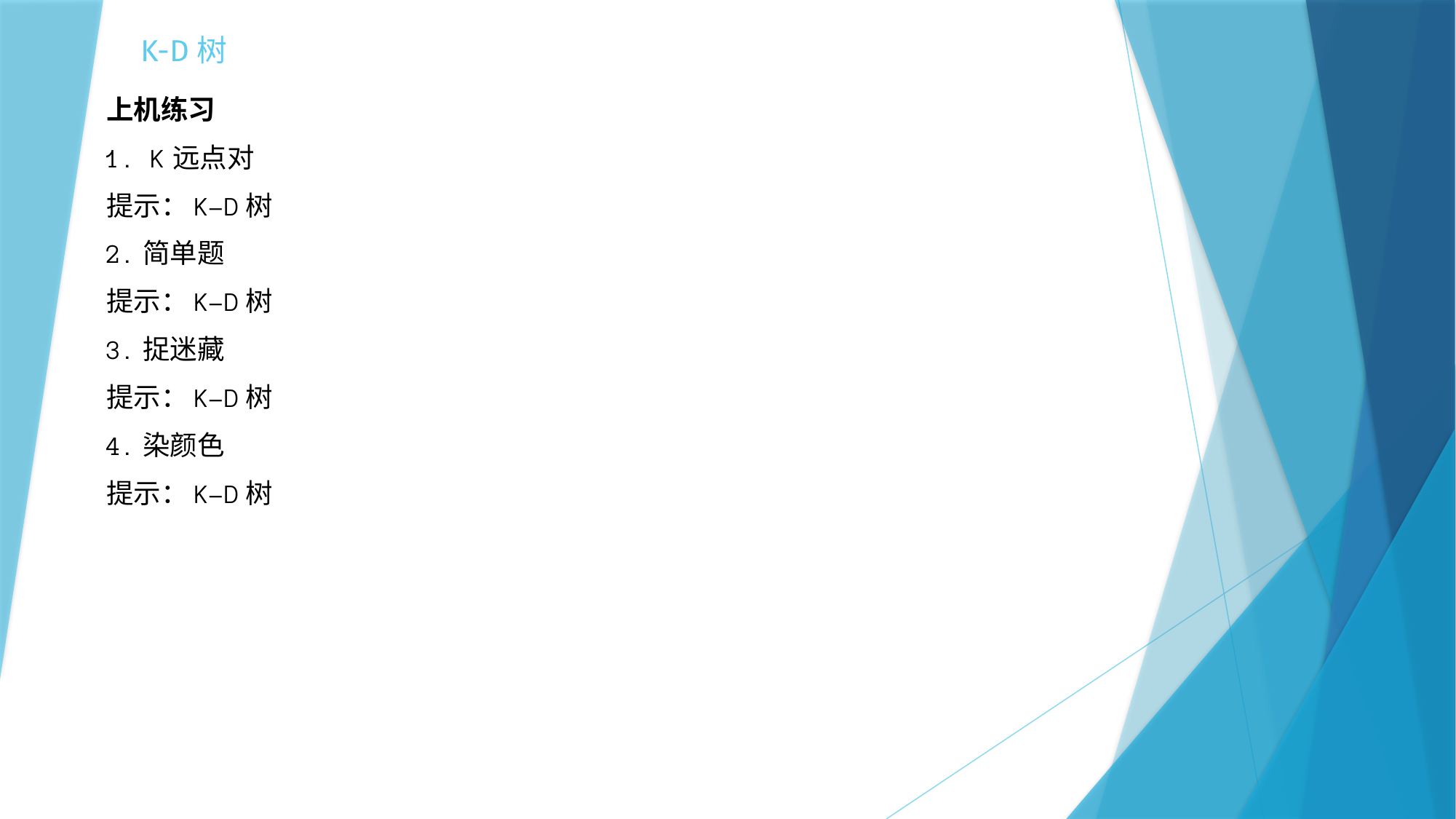

# K-D树
上机练习
1. K远点对
提示：K-D树
2.简单题
提示：K-D树
3.捉迷藏
提示：K-D树
4.染颜色
提示：K-D树